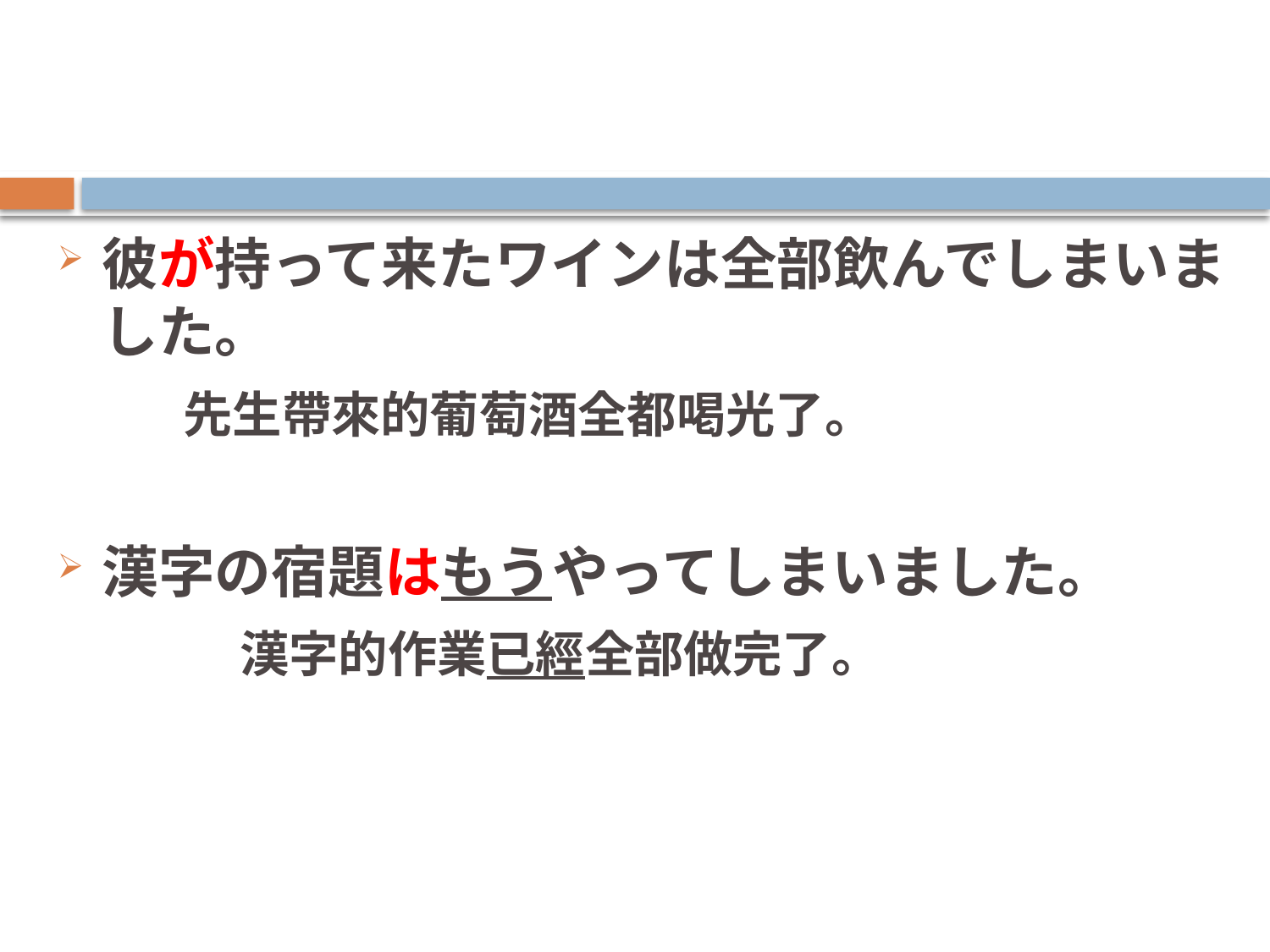

#
彼が持って来たワインは全部飲んでしまいました。
　　 先生帶來的葡萄酒全都喝光了。

漢字の宿題はもうやってしまいました。
　　　 漢字的作業已經全部做完了。